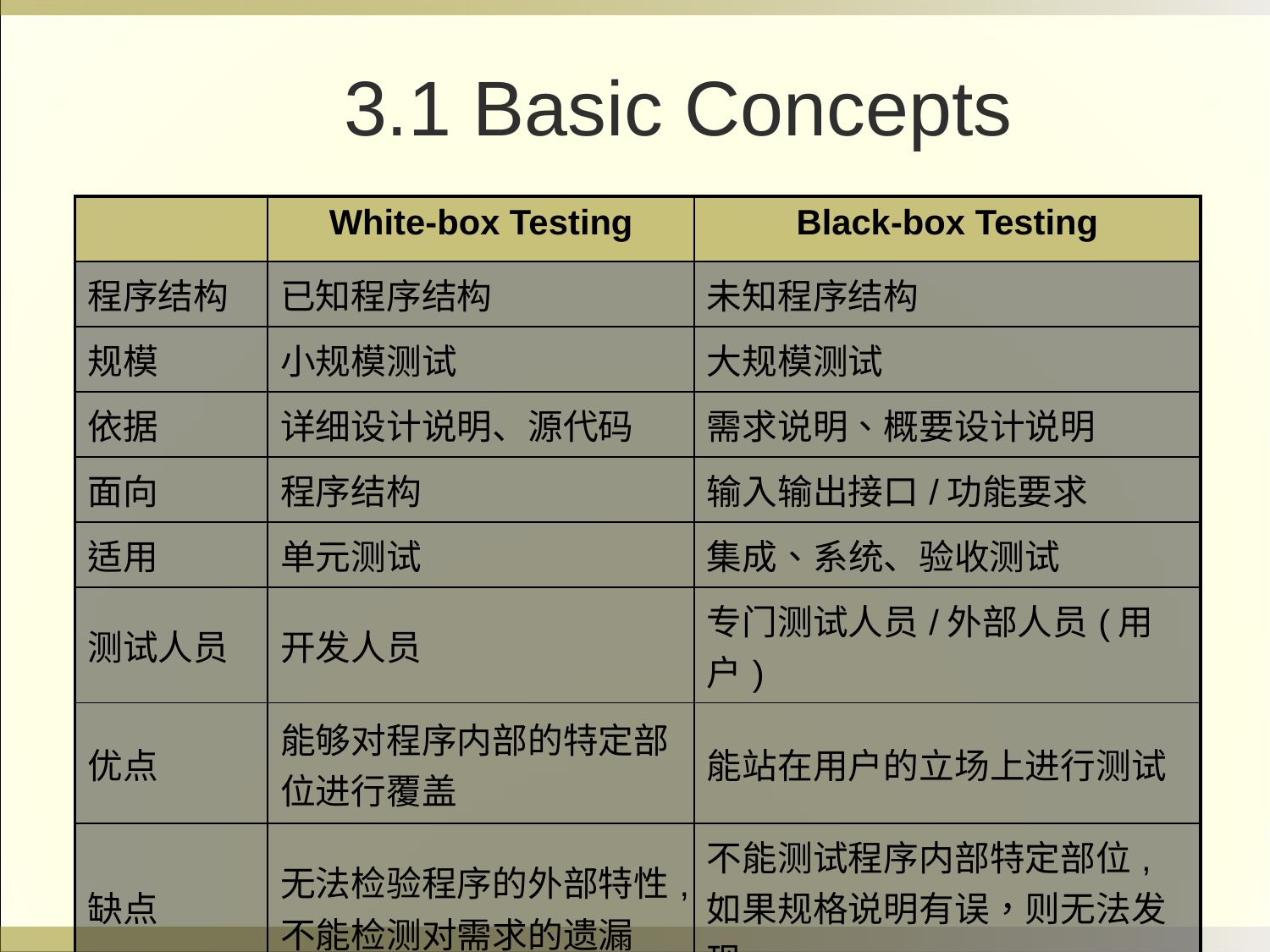

3.1 Basic Concepts
|  | White-box Testing | Black-box Testing |
| --- | --- | --- |
| 程序结构 | 已知程序结构 | 未知程序结构 |
| 规模 | 小规模测试 | 大规模测试 |
| 依据 | 详细设计说明、源代码 | 需求说明、概要设计说明 |
| 面向 | 程序结构 | 输入输出接口/功能要求 |
| 适用 | 单元测试 | 集成、系统、验收测试 |
| 测试人员 | 开发人员 | 专门测试人员/外部人员(用户) |
| 优点 | 能够对程序内部的特定部位进行覆盖 | 能站在用户的立场上进行测试 |
| 缺点 | 无法检验程序的外部特性,不能检测对需求的遗漏 | 不能测试程序内部特定部位,如果规格说明有误，则无法发现 |